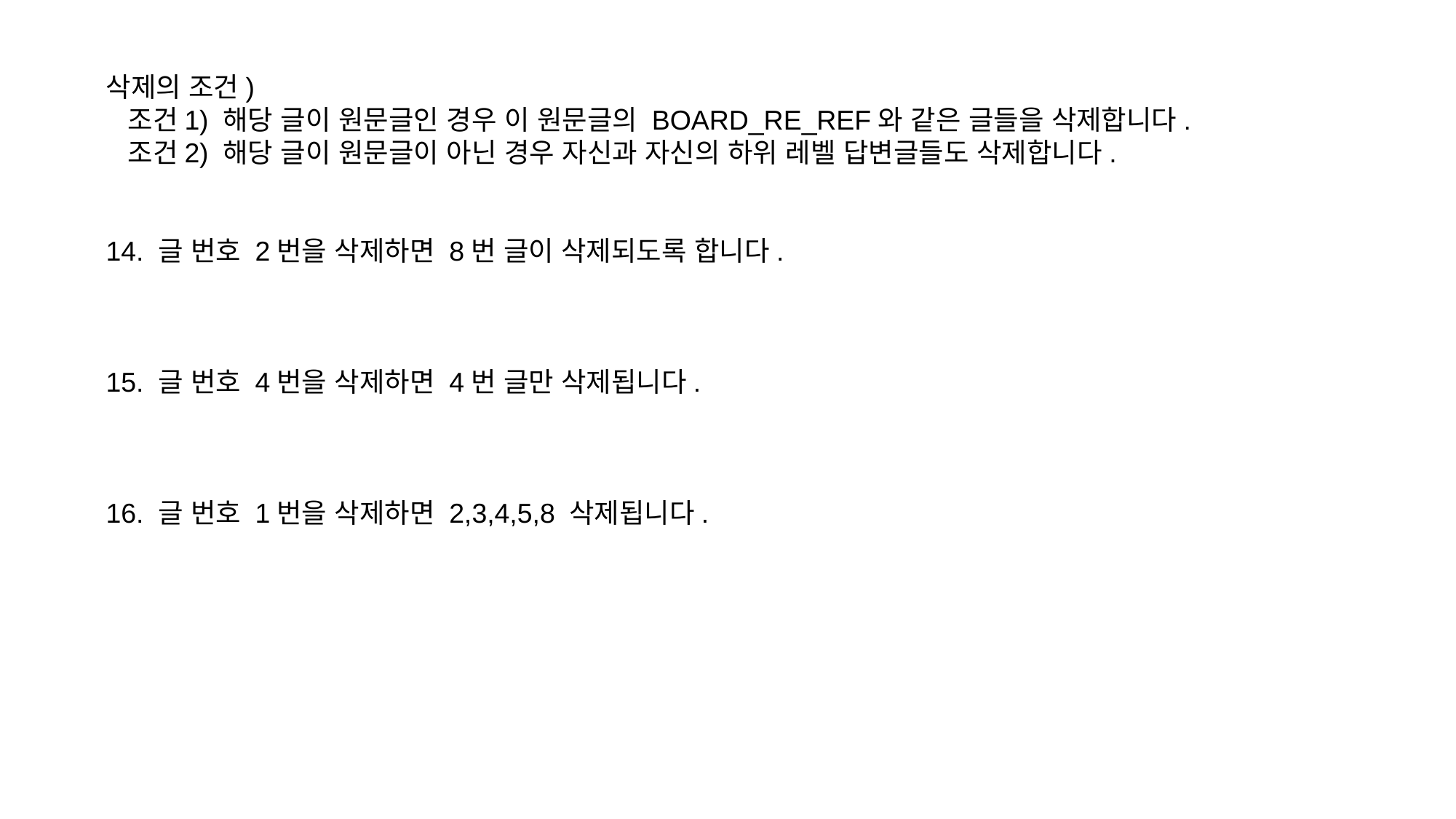

삭제의 조건)
  조건1) 해당 글이 원문글인 경우 이 원문글의 BOARD_RE_REF와 같은 글들을 삭제합니다.
  조건2) 해당 글이 원문글이 아닌 경우 자신과 자신의 하위 레벨 답변글들도 삭제합니다.

14. 글 번호 2번을 삭제하면 8번 글이 삭제되도록 합니다.

15. 글 번호 4번을 삭제하면 4번 글만 삭제됩니다.

16. 글 번호 1번을 삭제하면 2,3,4,5,8 삭제됩니다.